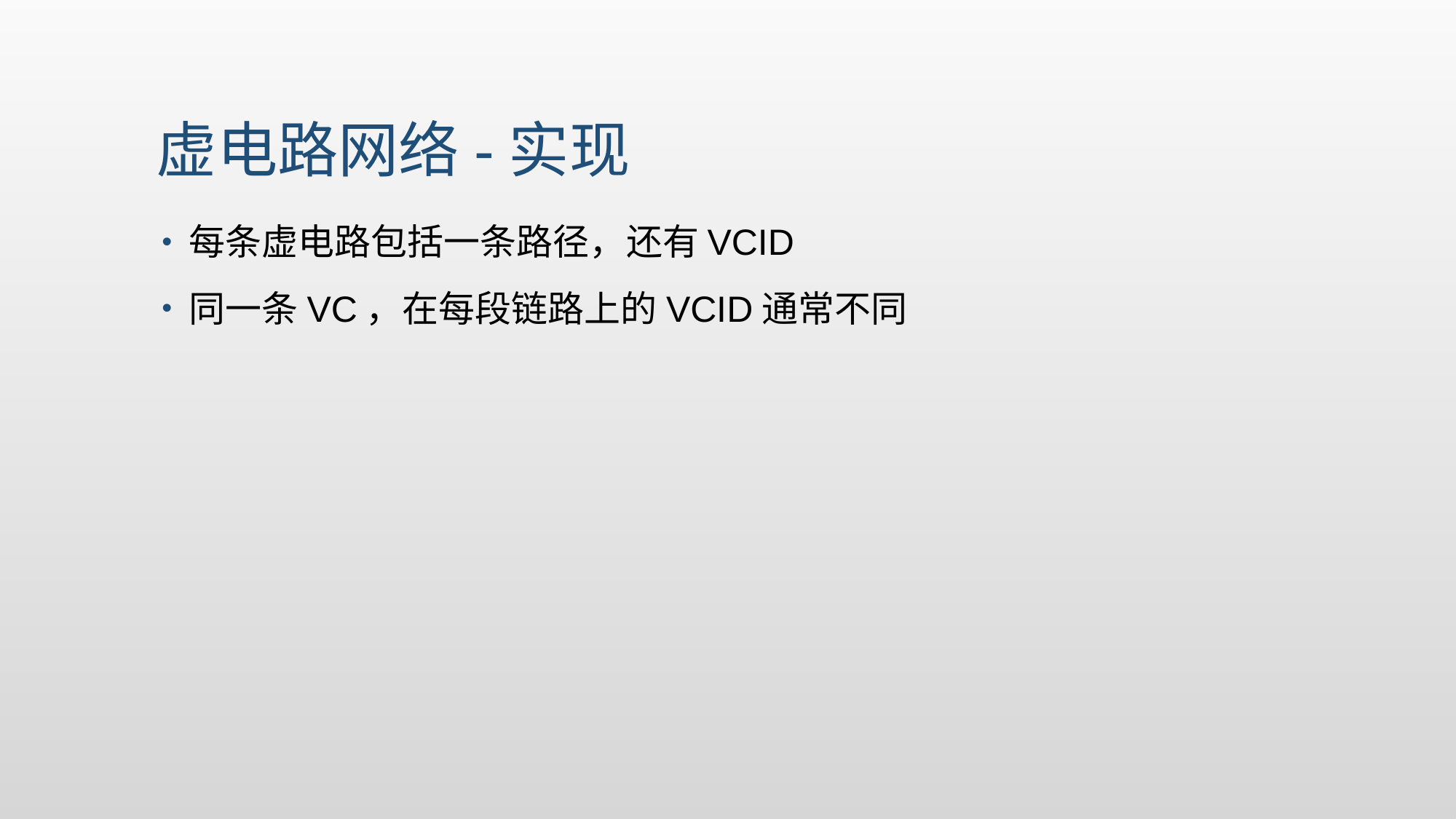

# 虚电路网络-实现
每条虚电路包括一条路径，还有VCID
同一条VC，在每段链路上的VCID通常不同